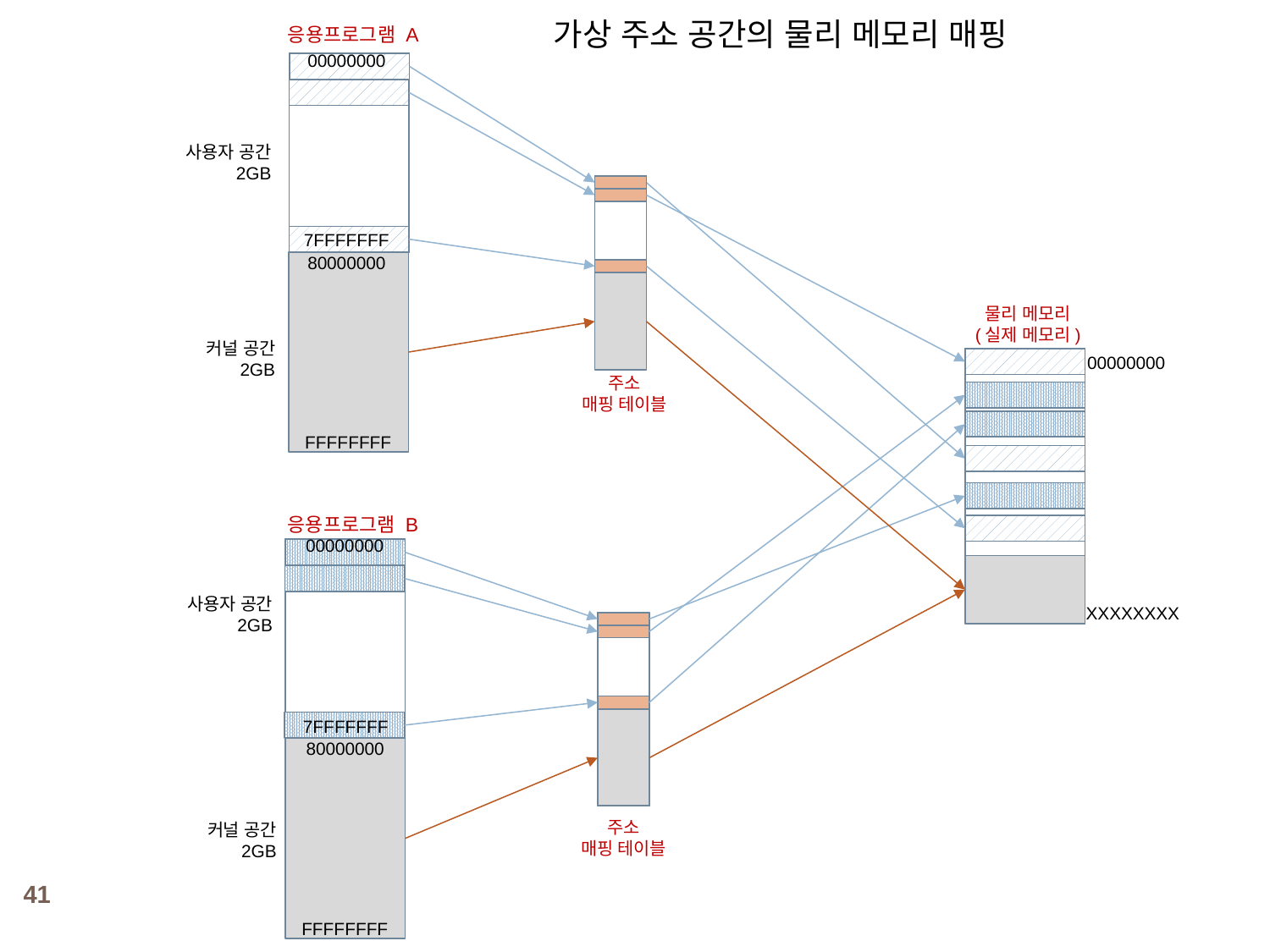

가상 주소 공간의 물리 메모리 매핑
응용프로그램 A
00000000

사용자 공간
2GB

7FFFFFFF

80000000

물리 메모리
(실제 메모리)
커널 공간
2GB
00000000

주소
매핑 테이블

FFFFFFFF

응용프로그램 B

00000000

사용자 공간
2GB
XXXXXXXX

7FFFFFFF

80000000

주소
매핑 테이블
커널 공간
2GB
41
FFFFFFFF